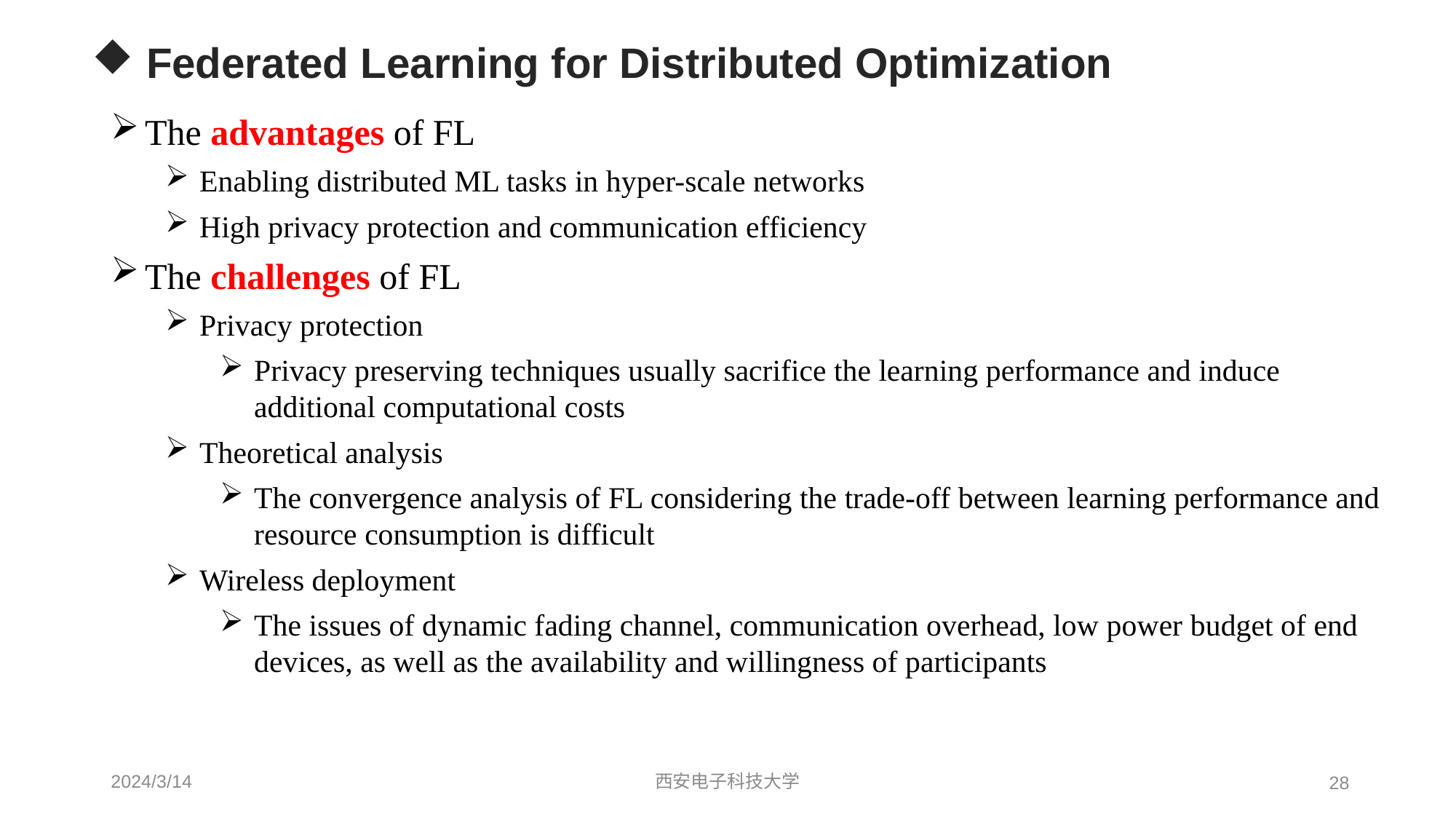

Federated Learning for Distributed Optimization
The advantages of FL
Enabling distributed ML tasks in hyper-scale networks
High privacy protection and communication efficiency
The challenges of FL
Privacy protection
Privacy preserving techniques usually sacrifice the learning performance and induce additional computational costs
Theoretical analysis
The convergence analysis of FL considering the trade-off between learning performance and resource consumption is difficult
Wireless deployment
The issues of dynamic fading channel, communication overhead, low power budget of end devices, as well as the availability and willingness of participants

2024/3/14
西安电子科技大学
28